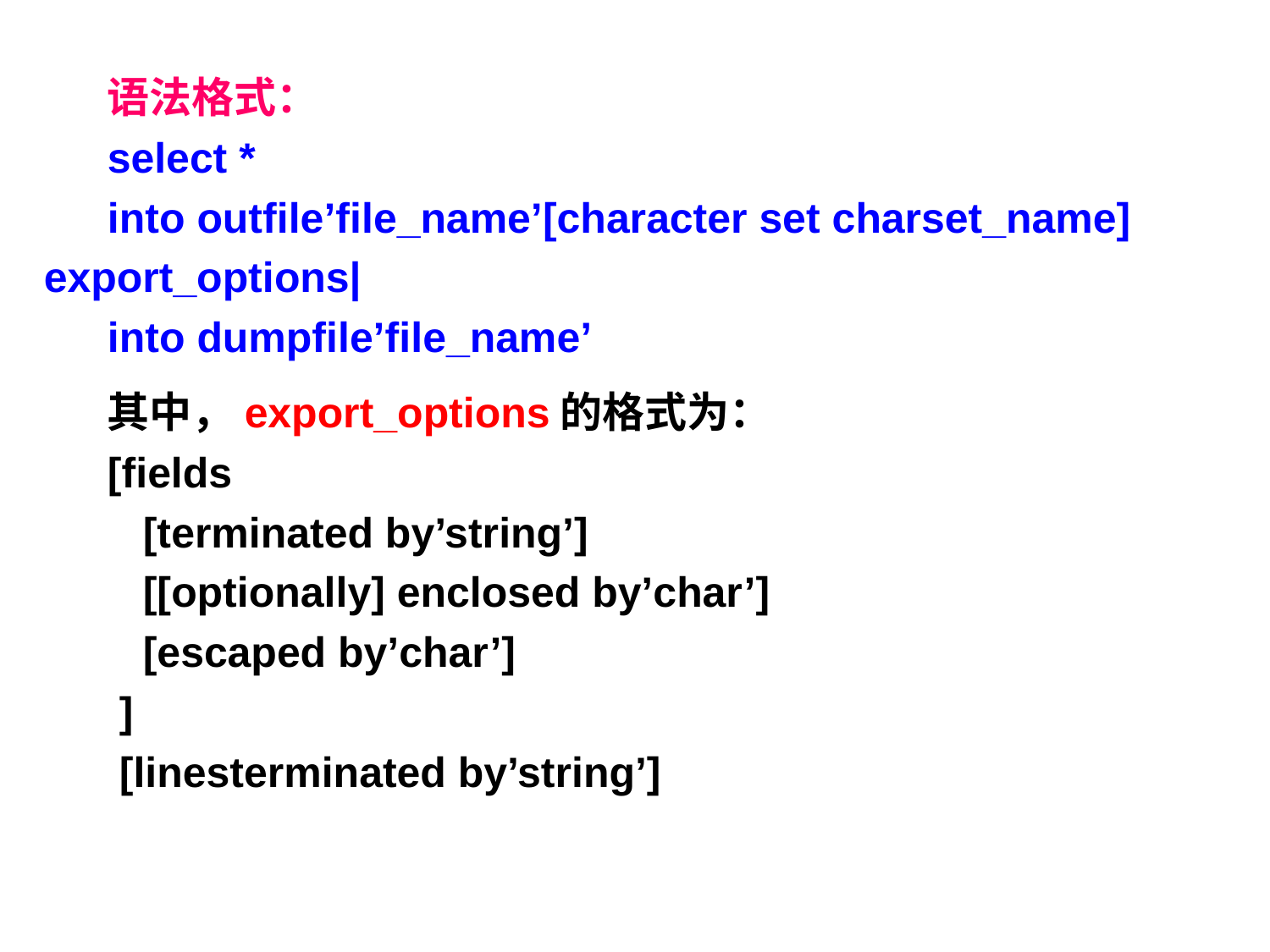

语法格式：
select *
into outfile’file_name’[character set charset_name] export_options|
into dumpfile’file_name’
其中，export_options的格式为：
[fields
   [terminated by’string’]
   [[optionally] enclosed by’char’]
   [escaped by’char’]
 ]
 [linesterminated by’string’]